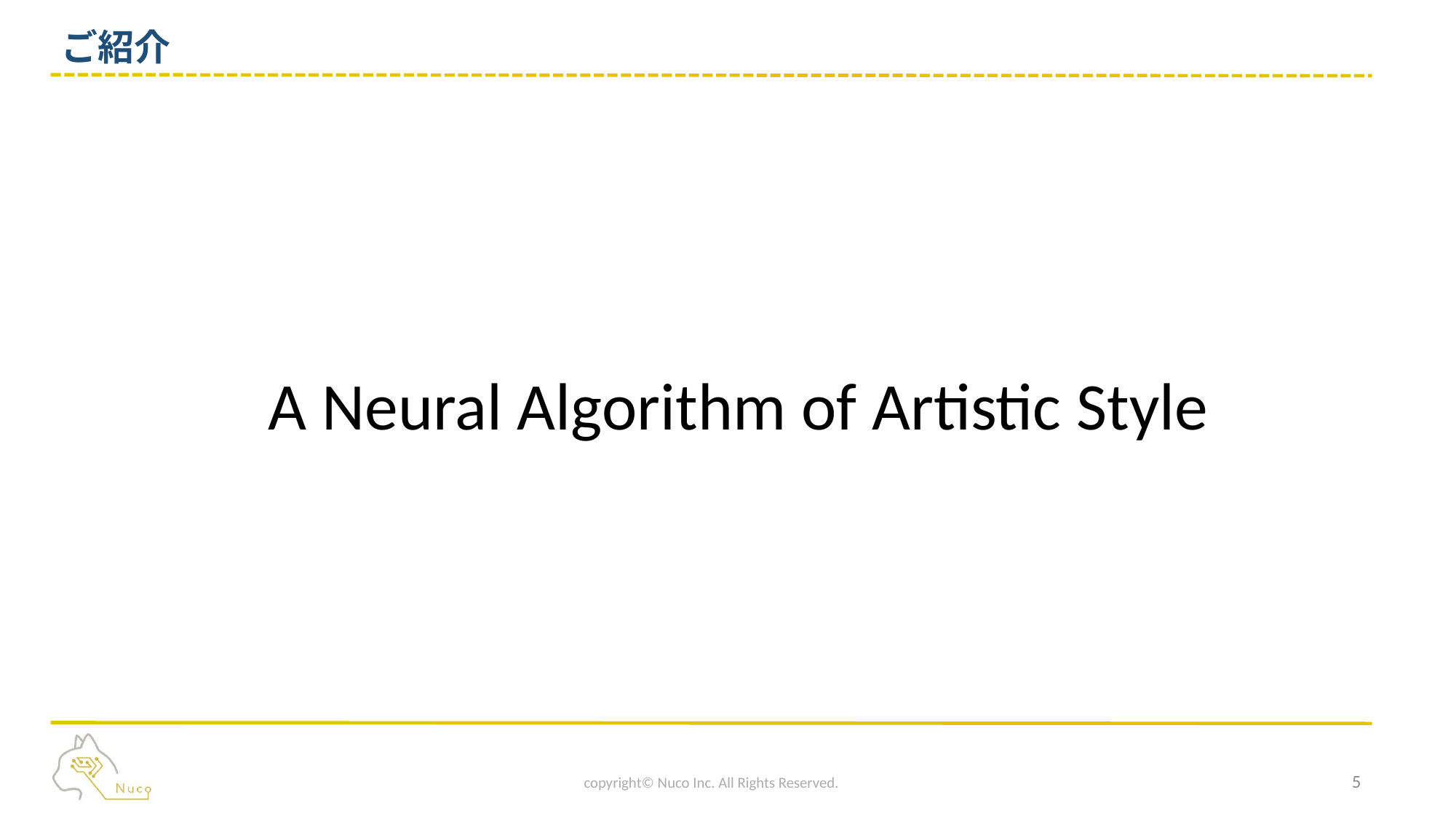

# ご紹介
A Neural Algorithm of Artistic Style
5